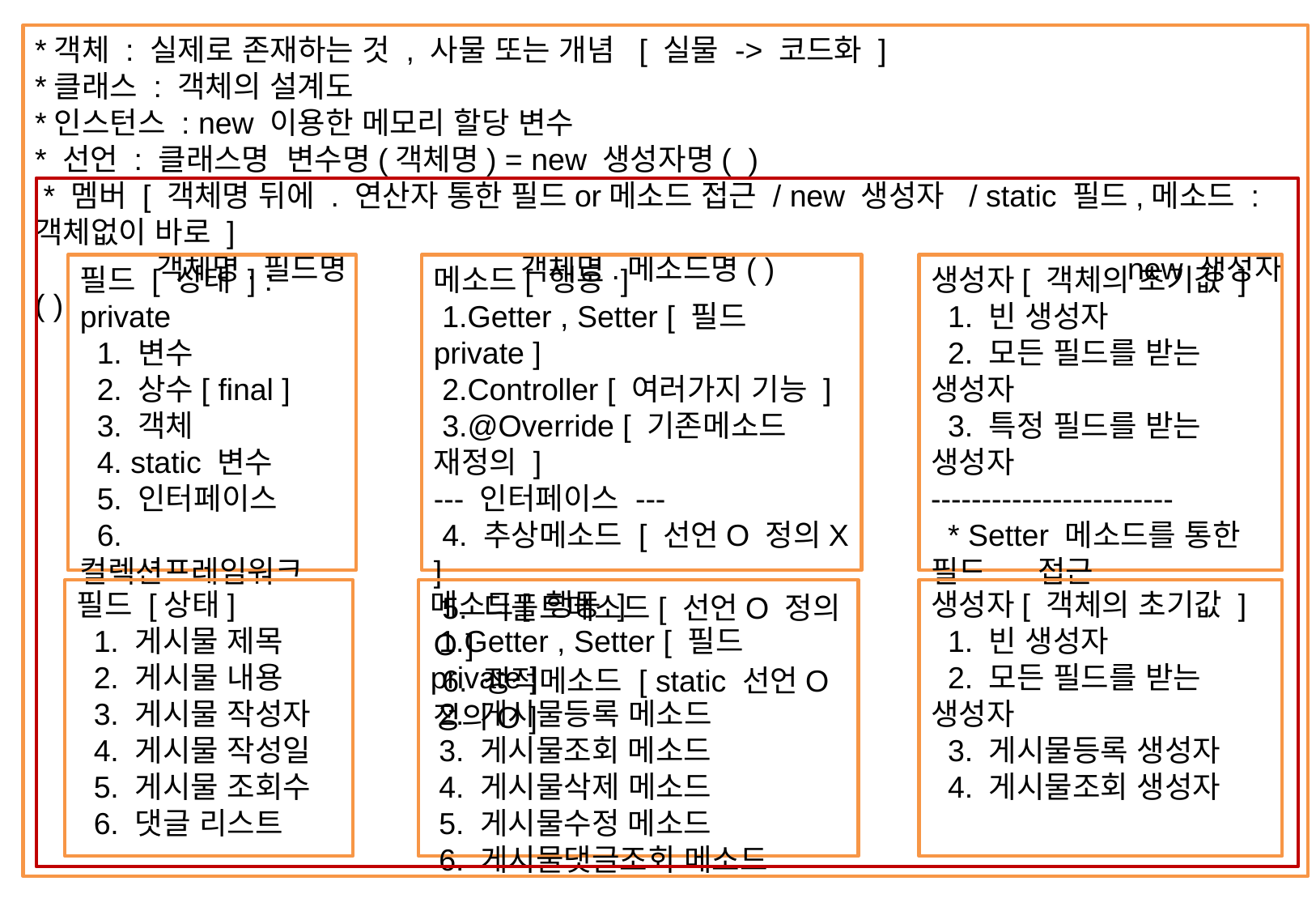

*객체 : 실제로 존재하는 것 , 사물 또는 개념  [ 실물 -> 코드화 ]
*클래스 : 객체의 설계도
*인스턴스 : new 이용한 메모리 할당 변수
* 선언 : 클래스명  변수명(객체명) = new 생성자명(  )
 * 멤버 [ 객체명 뒤에 . 연산자 통한 필드or메소드 접근 / new 생성자  / static 필드,메소드 : 객체없이 바로 ]
	객체명.필드명		객체명.메소드명( ) 			new 생성자( )

필드 [ 상태 ] : private
  1. 변수
  2. 상수[ final ]
  3. 객체
  4. static 변수
  5. 인터페이스
  6. 컬렉션프레임워크

메소드[ 행동 ]
 1.Getter , Setter [ 필드 private ]
 2.Controller [ 여러가지 기능 ]
 3.@Override [ 기존메소드 재정의 ]
--- 인터페이스 ---
 4. 추상메소드 [ 선언O 정의X ]
 5. 디폴트메소드[ 선언O 정의O ]
 6. 정적메소드 [ static 선언O 정의O ]

생성자[ 객체의 초기값 ]
  1. 빈 생성자
  2. 모든 필드를 받는 생성자
  3. 특정 필드를 받는 생성자
------------------------
  * Setter 메소드를 통한 필드      접근

필드 [상태]
  1. 게시물 제목
  2. 게시물 내용
  3. 게시물 작성자
  4. 게시물 작성일
  5. 게시물 조회수
  6. 댓글 리스트

메소드[ 행동 ]
 1.Getter , Setter [ 필드 private ]
 2. 게시물등록 메소드
 3. 게시물조회 메소드
 4. 게시물삭제 메소드
 5. 게시물수정 메소드
 6. 게시물댓글조회 메소드

생성자[ 객체의 초기값 ]
  1. 빈 생성자
  2. 모든 필드를 받는 생성자
  3. 게시물등록 생성자
  4. 게시물조회 생성자